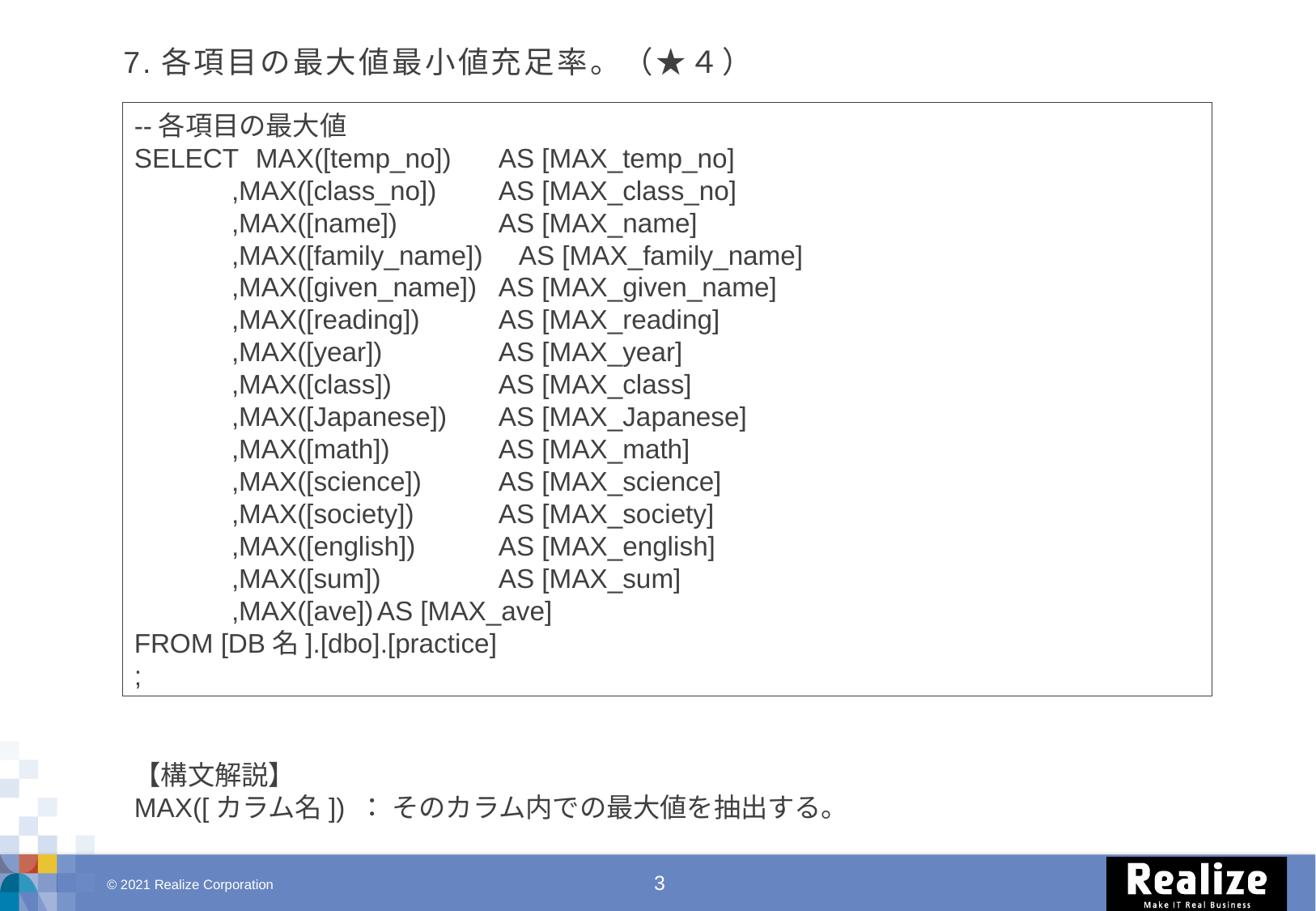

# 7.各項目の最大値最小値充足率。（★４）
--各項目の最大値
SELECT	MAX([temp_no])	AS [MAX_temp_no]
             ,MAX([class_no])	AS [MAX_class_no]
             ,MAX([name])	AS [MAX_name]
             ,MAX([family_name])     AS [MAX_family_name]
             ,MAX([given_name])	AS [MAX_given_name]
             ,MAX([reading])	AS [MAX_reading]
             ,MAX([year])	AS [MAX_year]
             ,MAX([class])	AS [MAX_class]
             ,MAX([Japanese])	AS [MAX_Japanese]
             ,MAX([math])	AS [MAX_math]
             ,MAX([science])	AS [MAX_science]
             ,MAX([society])	AS [MAX_society]
             ,MAX([english])	AS [MAX_english]
             ,MAX([sum])	AS [MAX_sum]
             ,MAX([ave])	AS [MAX_ave]
FROM [DB名].[dbo].[practice]
;
【構文解説】
MAX([カラム名]) ： そのカラム内での最大値を抽出する。